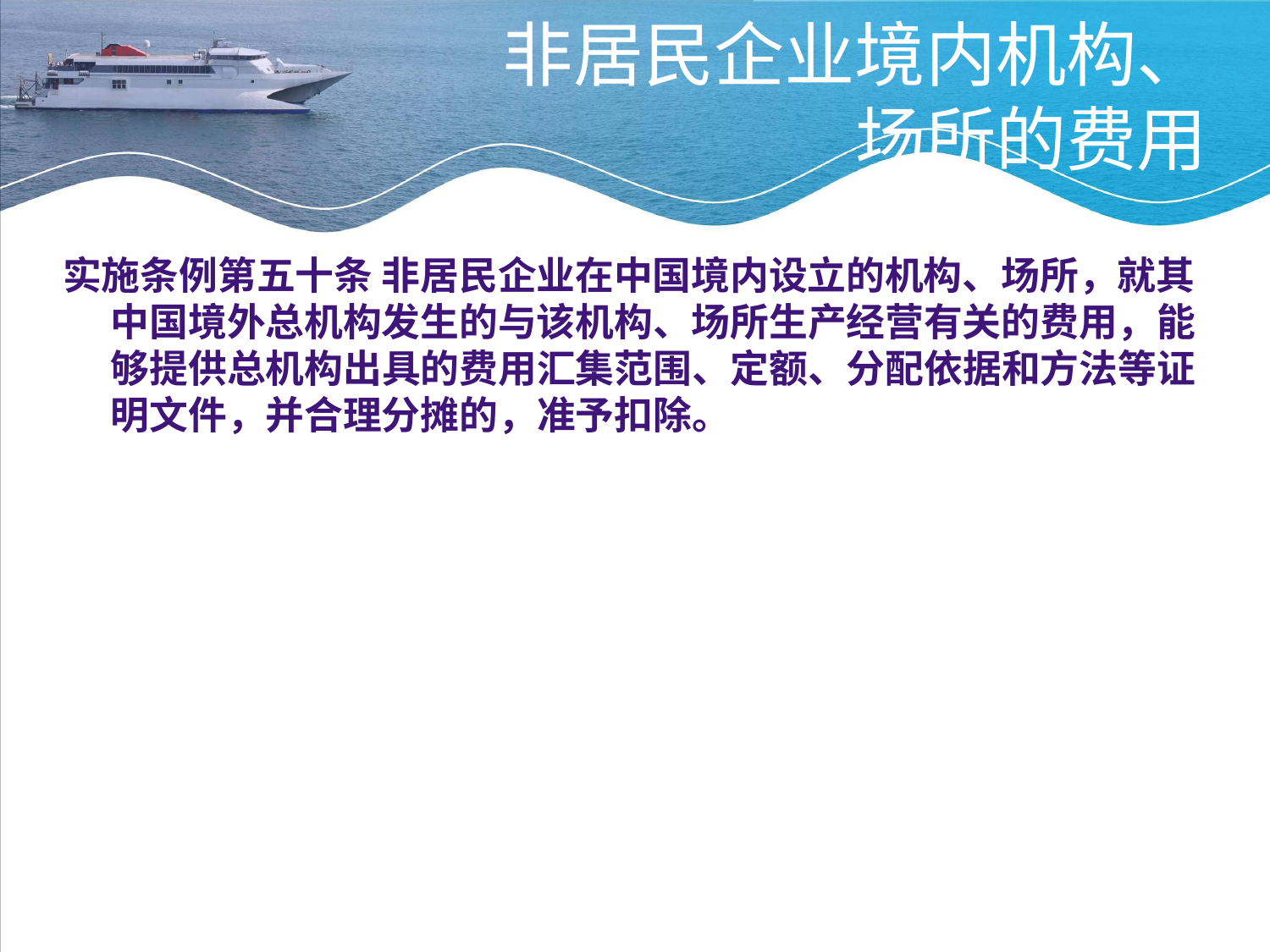

# 非居民企业境内机构、场所的费用
实施条例第五十条 非居民企业在中国境内设立的机构、场所，就其中国境外总机构发生的与该机构、场所生产经营有关的费用，能够提供总机构出具的费用汇集范围、定额、分配依据和方法等证明文件，并合理分摊的，准予扣除。